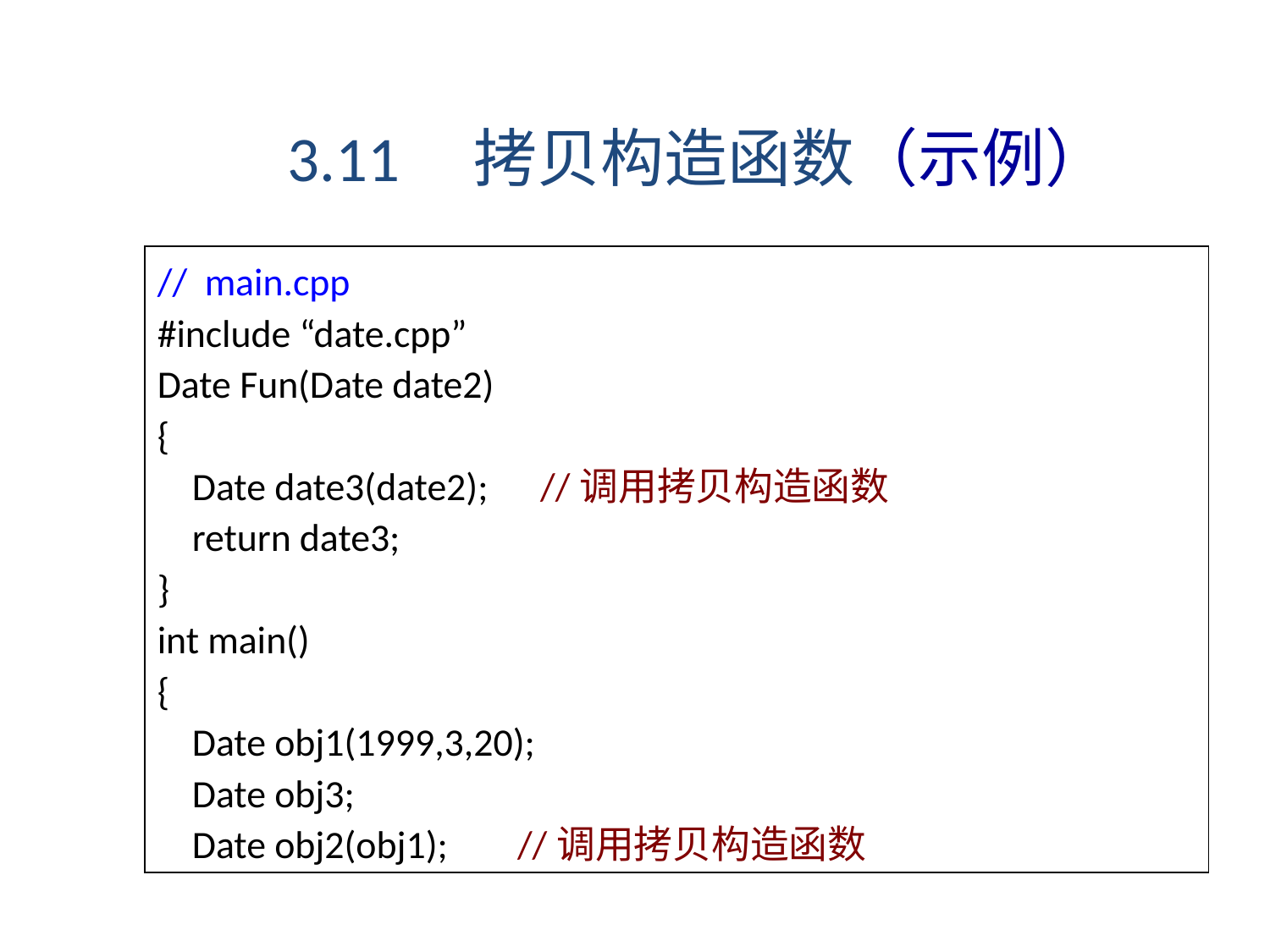

3.11    拷贝构造函数（示例）
//  main.cpp
#include “date.cpp”
Date Fun(Date date2)
{
    Date date3(date2);      //调用拷贝构造函数
    return date3;
}
int main()
{
    Date obj1(1999,3,20);
    Date obj3;
    Date obj2(obj1);        //调用拷贝构造函数